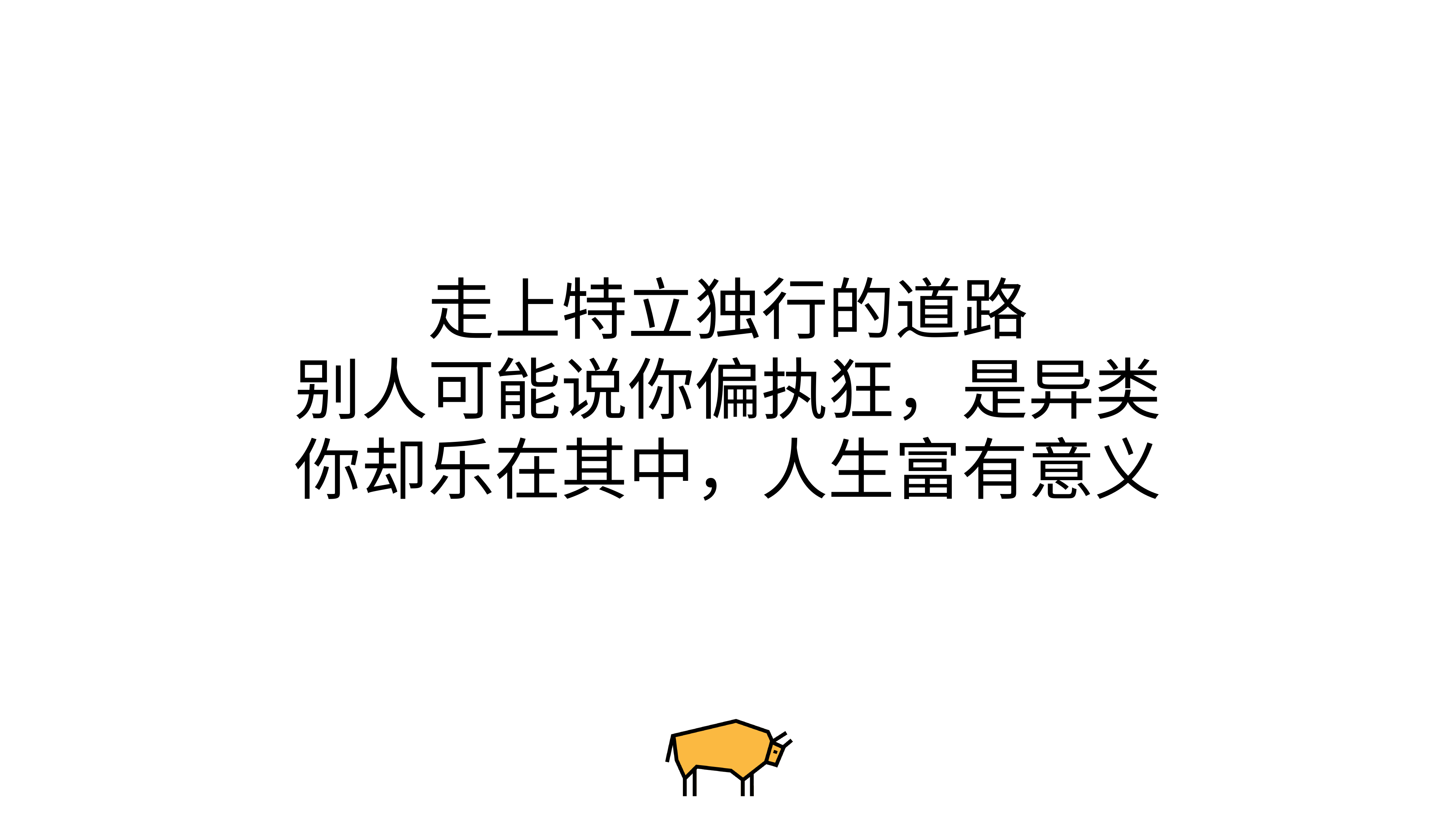

# 走上特立独行的道路 别人可能说你偏执狂，是异类 你却乐在其中，人生富有意义